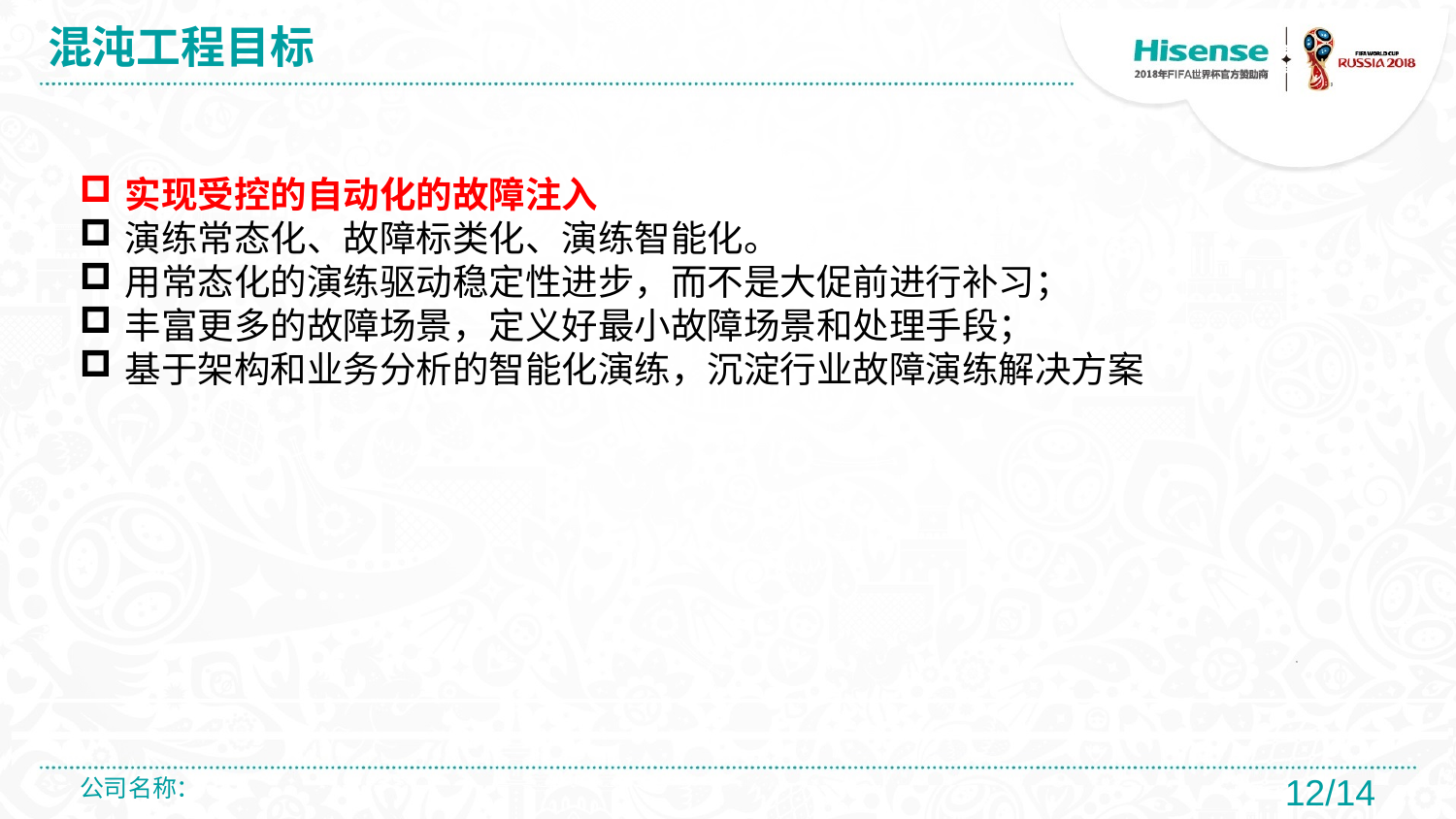

# 混沌工程目标

实现受控的自动化的故障注入
演练常态化、故障标类化、演练智能化。
用常态化的演练驱动稳定性进步，而不是大促前进行补习；
丰富更多的故障场景，定义好最小故障场景和处理手段；
基于架构和业务分析的智能化演练，沉淀行业故障演练解决方案
公司名称：
12/14